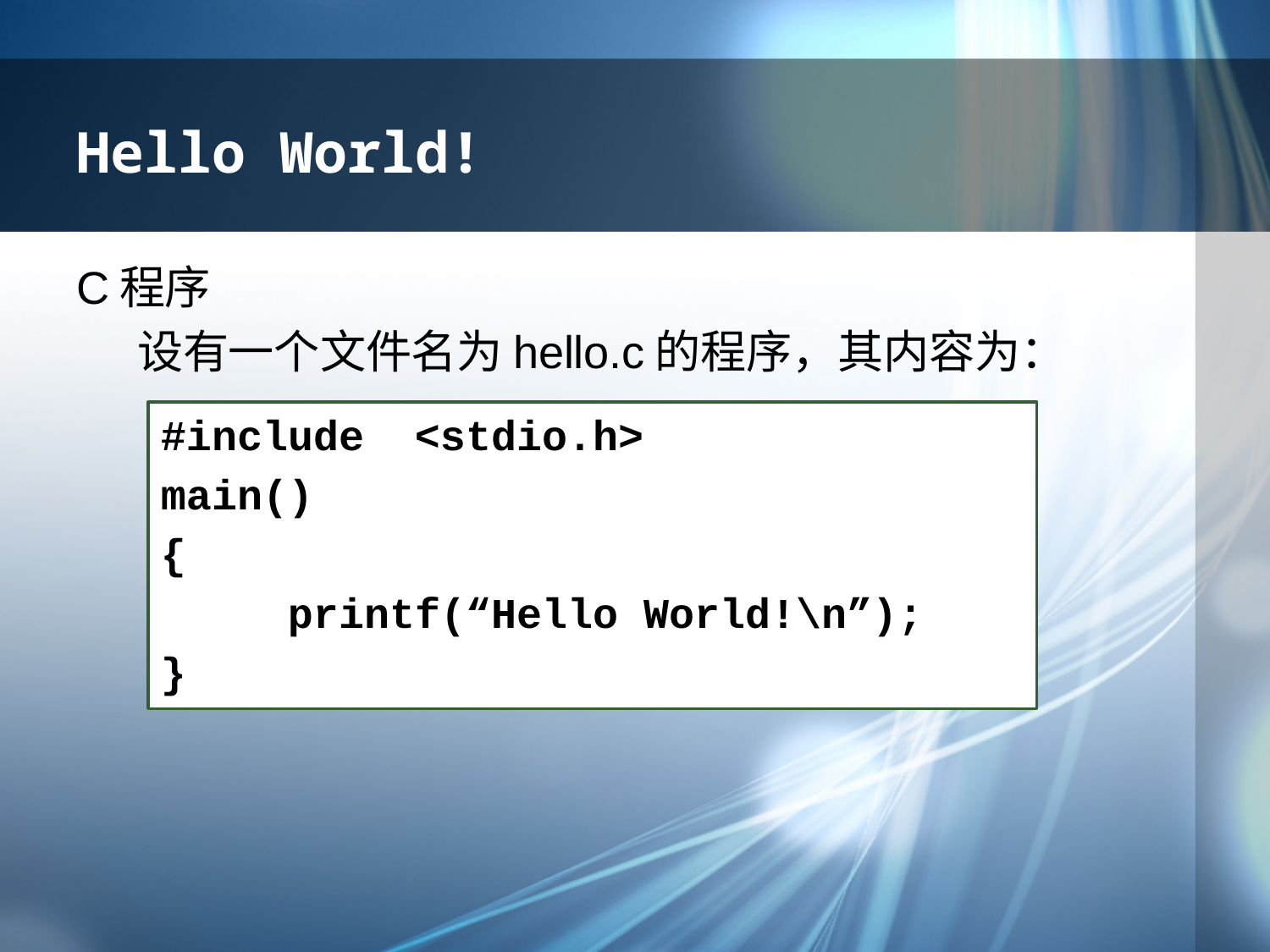

# Hello World!
C程序
     设有一个文件名为hello.c的程序，其内容为：
#include	<stdio.h>
main()
{
	printf(“Hello World!\n”);
}